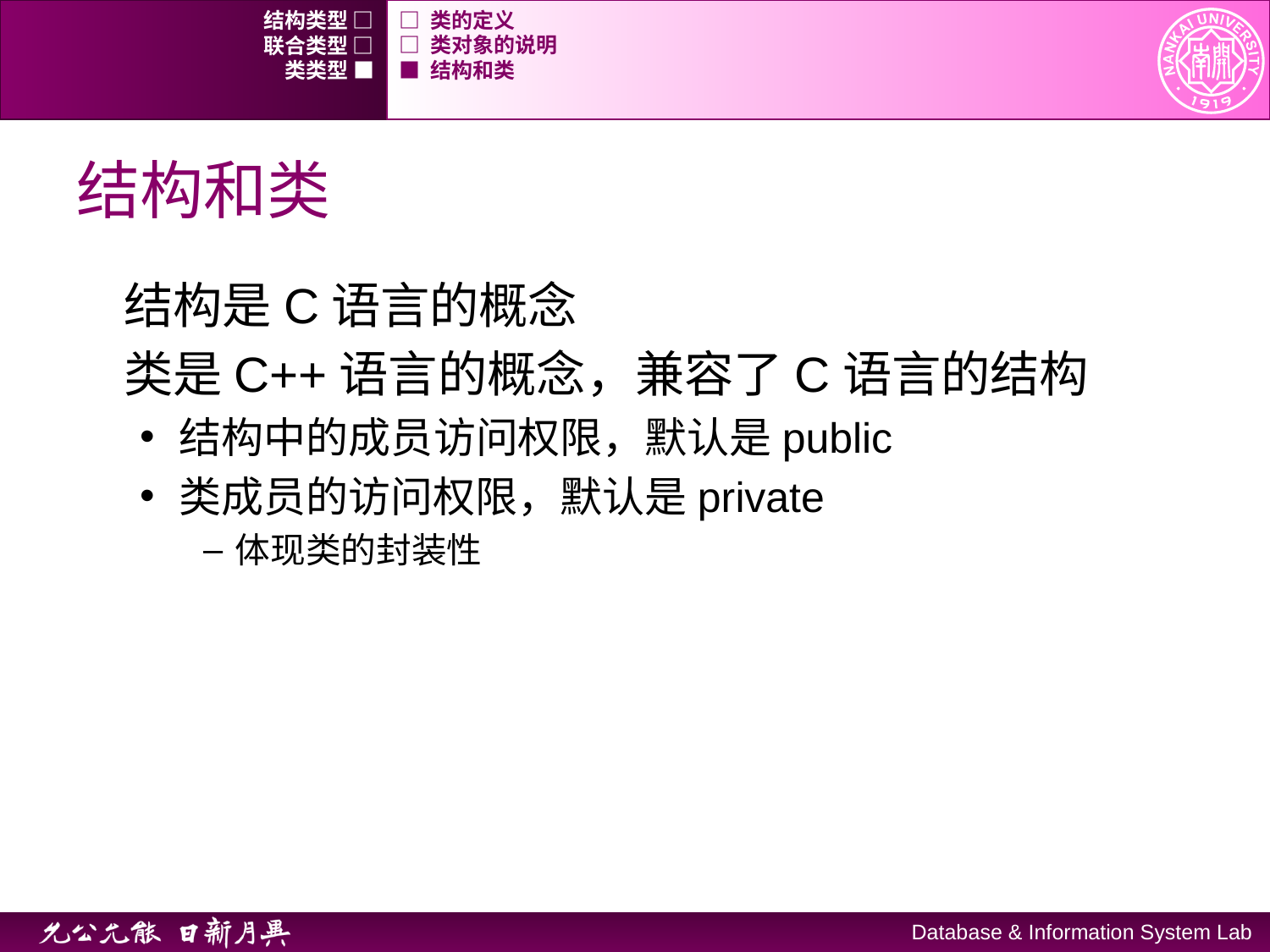

结构类型 □
□ 类的定义
联合类型 □
□ 类对象的说明
类类型 ■
■ 结构和类

# 结构和类
结构是C语言的概念
类是C++语言的概念，兼容了C语言的结构
结构中的成员访问权限，默认是public
类成员的访问权限，默认是private
体现类的封装性